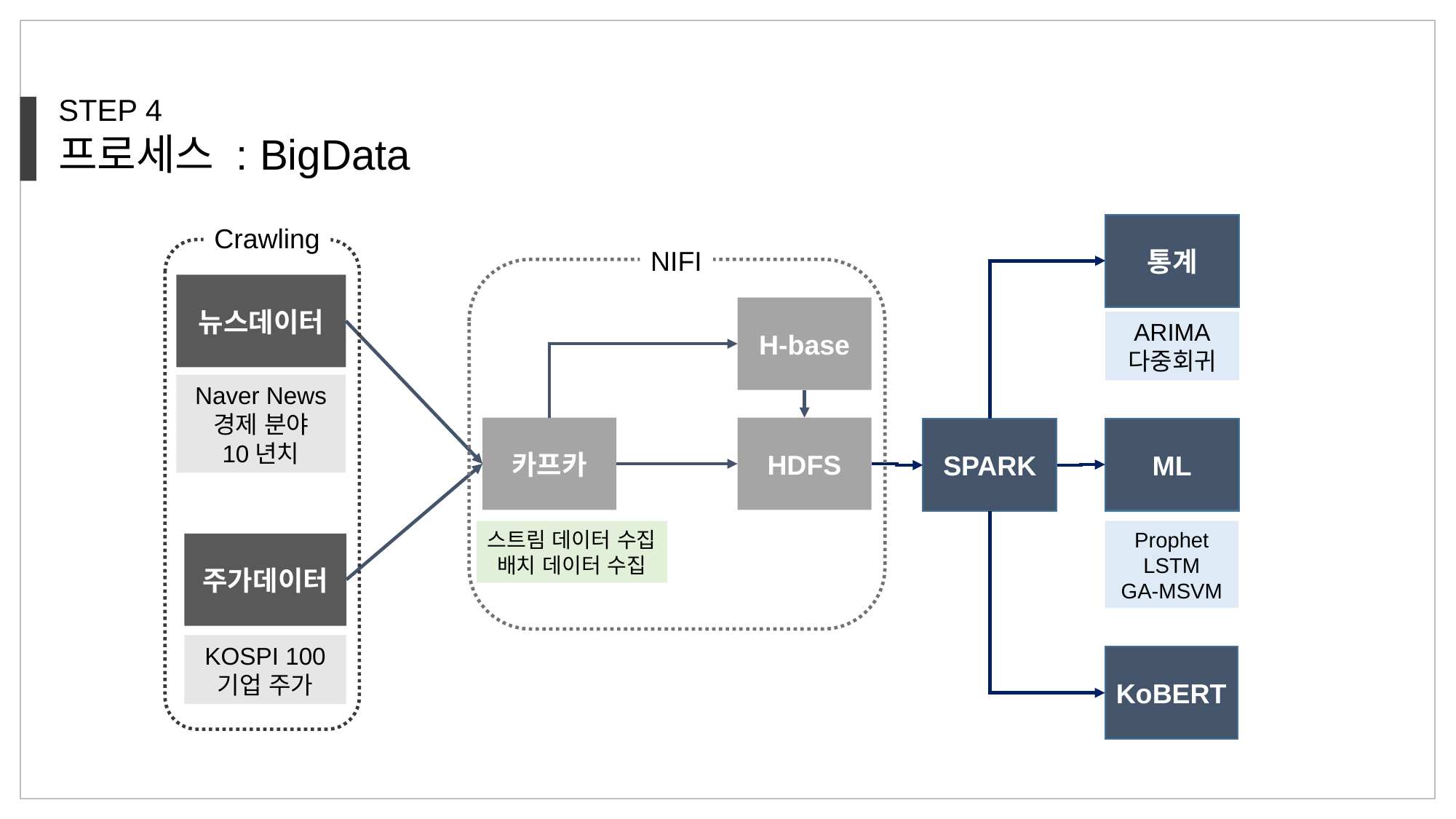

STEP 4
프로세스 : BigData

통계
Crawling
NIFI

뉴스데이터
H-base
ARIMA
다중회귀
Naver News
경제 분야
10년치
카프카
HDFS
ML
SPARK
스트림 데이터 수집
배치 데이터 수집
Prophet
LSTM
GA-MSVM
주가데이터
KOSPI 100
기업 주가
KoBERT